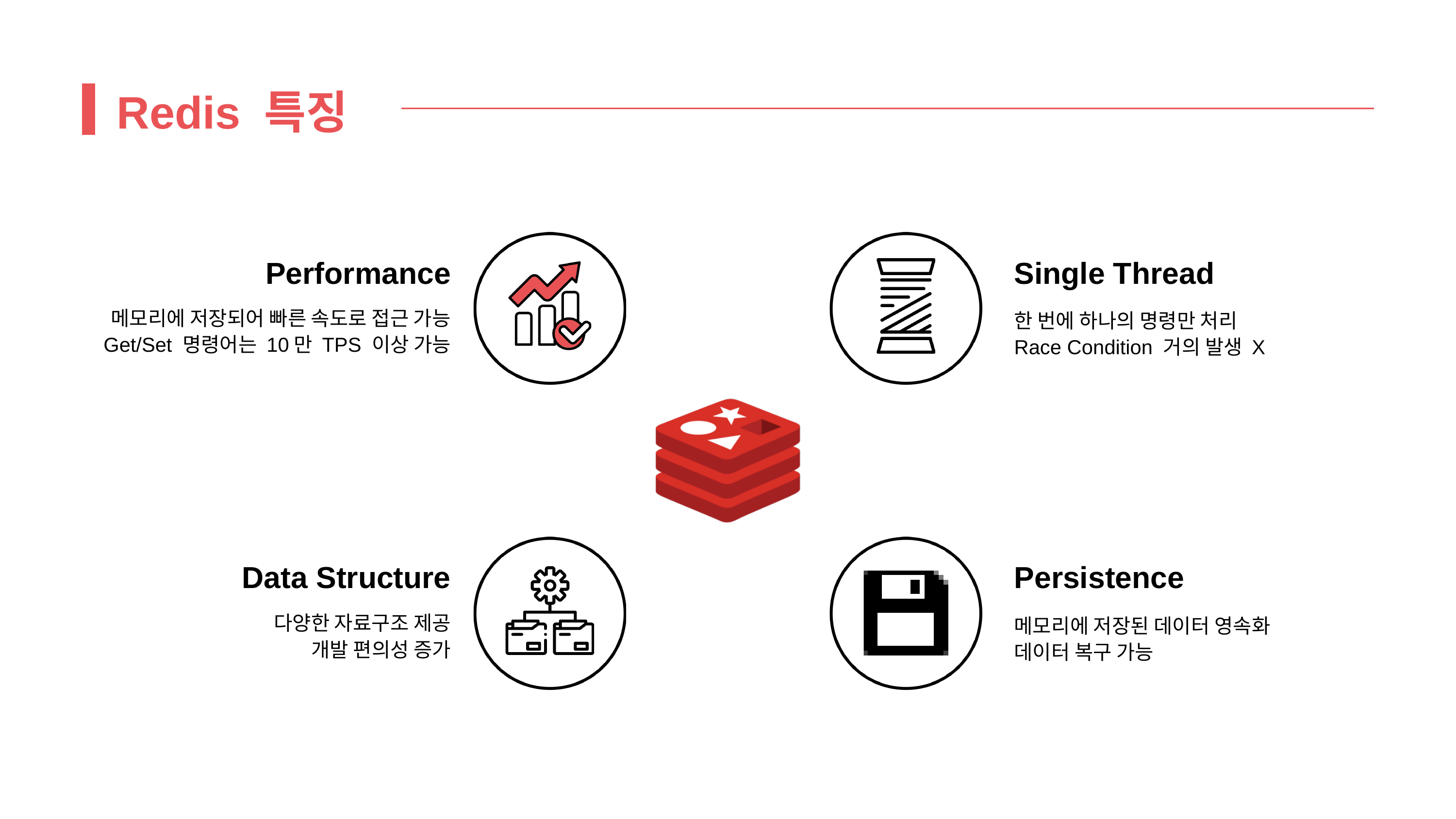

Redis 특징

Performance
Single Thread

메모리에 저장되어 빠른 속도로 접근 가능
Get/Set 명령어는 10만 TPS 이상 가능
한 번에 하나의 명령만 처리
Race Condition 거의 발생 X

Data Structure
Persistence

다양한 자료구조 제공
개발 편의성 증가
메모리에 저장된 데이터 영속화
데이터 복구 가능